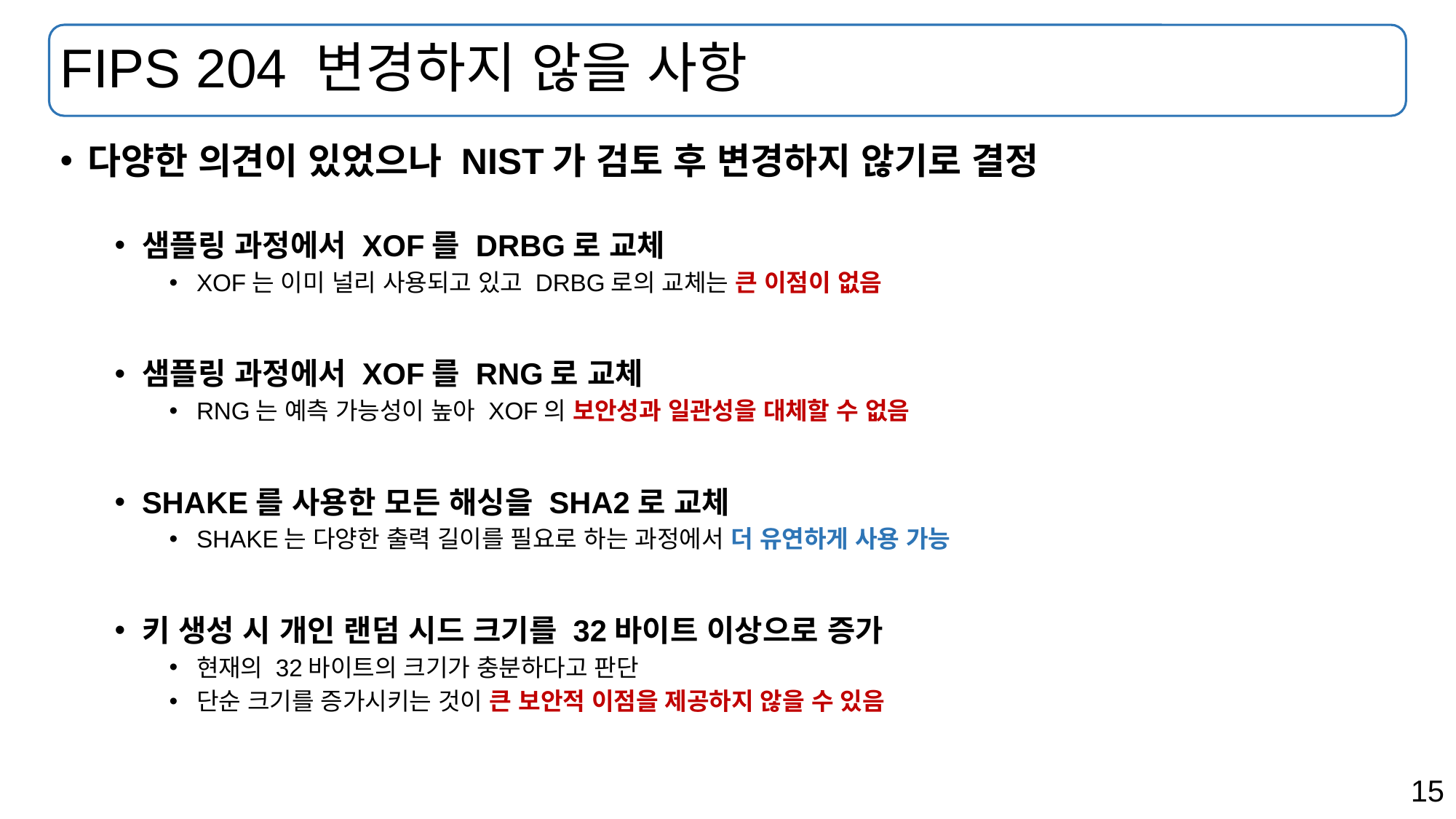

# FIPS 204 변경하지 않을 사항
다양한 의견이 있었으나 NIST가 검토 후 변경하지 않기로 결정

샘플링 과정에서 XOF를 DRBG로 교체
XOF는 이미 널리 사용되고 있고 DRBG로의 교체는 큰 이점이 없음

샘플링 과정에서 XOF를 RNG로 교체
RNG는 예측 가능성이 높아 XOF의 보안성과 일관성을 대체할 수 없음

SHAKE를 사용한 모든 해싱을 SHA2로 교체
SHAKE는 다양한 출력 길이를 필요로 하는 과정에서 더 유연하게 사용 가능

키 생성 시 개인 랜덤 시드 크기를 32바이트 이상으로 증가
현재의 32바이트의 크기가 충분하다고 판단
단순 크기를 증가시키는 것이 큰 보안적 이점을 제공하지 않을 수 있음